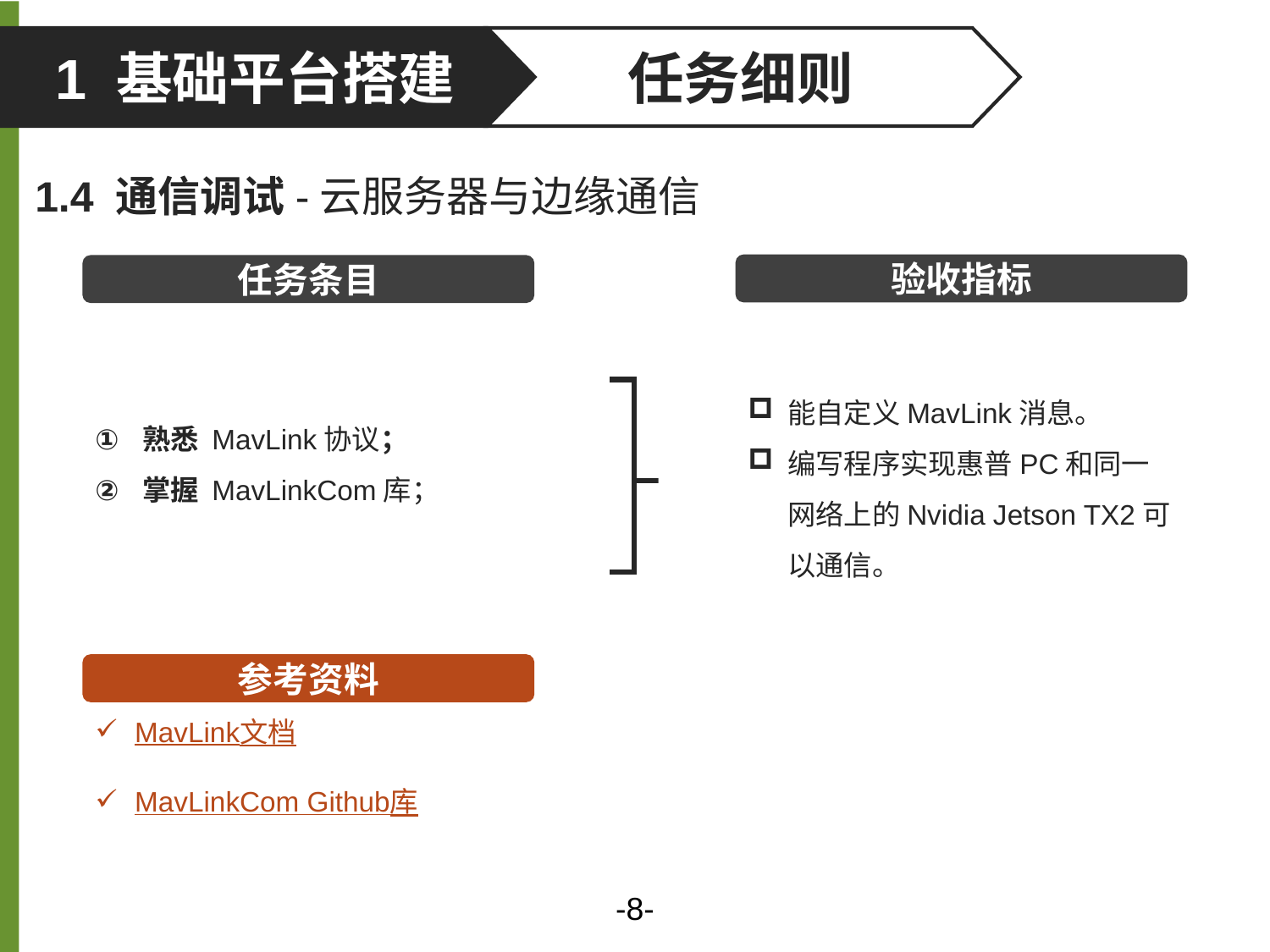

1 基础平台搭建
任务细则
1.4 通信调试-云服务器与边缘通信

验收指标
任务条目
能自定义MavLink消息。
编写程序实现惠普PC和同一网络上的Nvidia Jetson TX2可以通信。

熟悉 MavLink协议；
掌握 MavLinkCom库；

参考资料
MavLink文档
MavLinkCom Github库

-8-